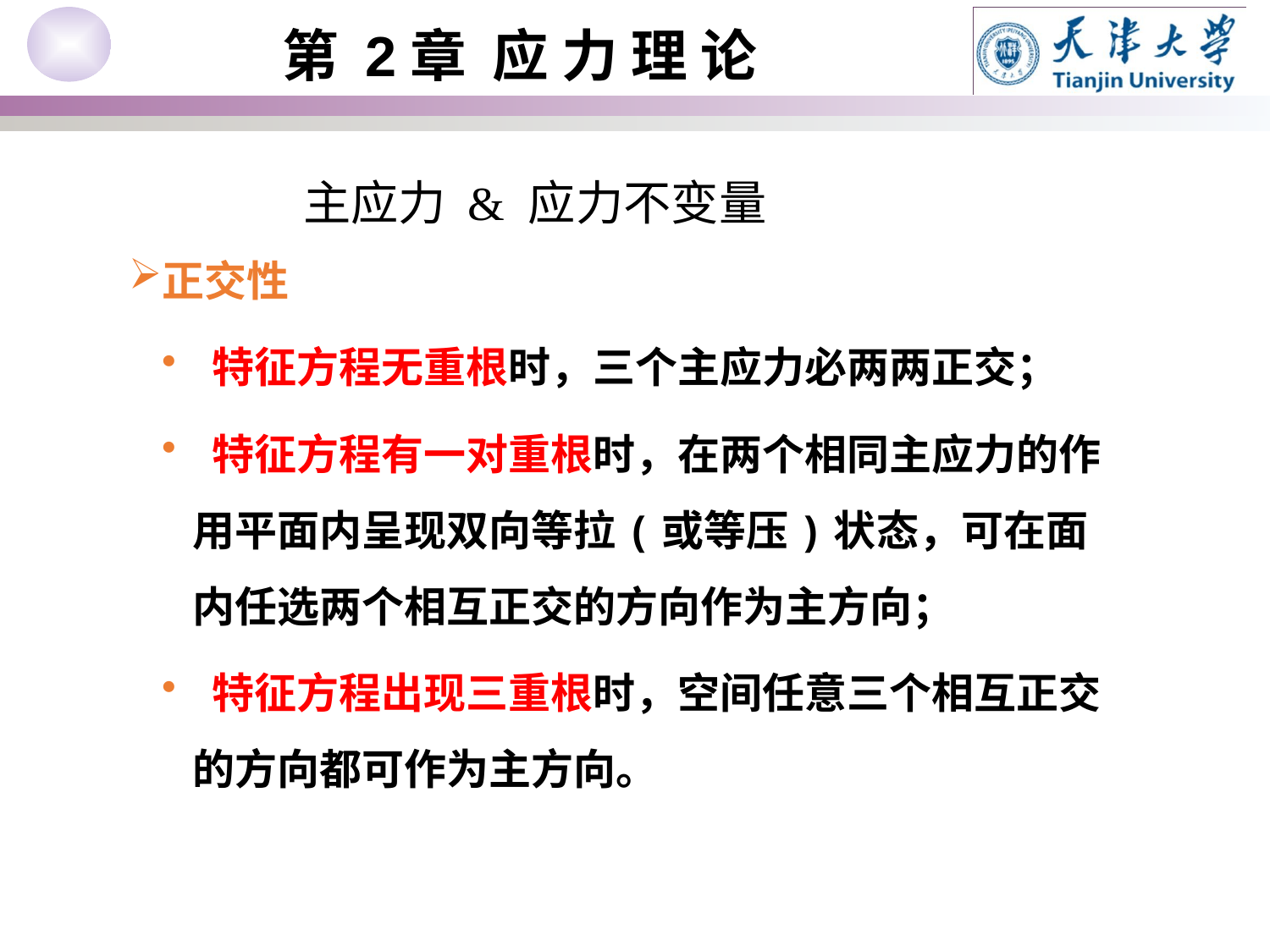

主应力 & 应力不变量
正交性
 特征方程无重根时，三个主应力必两两正交；
 特征方程有一对重根时，在两个相同主应力的作用平面内呈现双向等拉(或等压)状态，可在面内任选两个相互正交的方向作为主方向；
 特征方程出现三重根时，空间任意三个相互正交的方向都可作为主方向。
Chapter  3.3